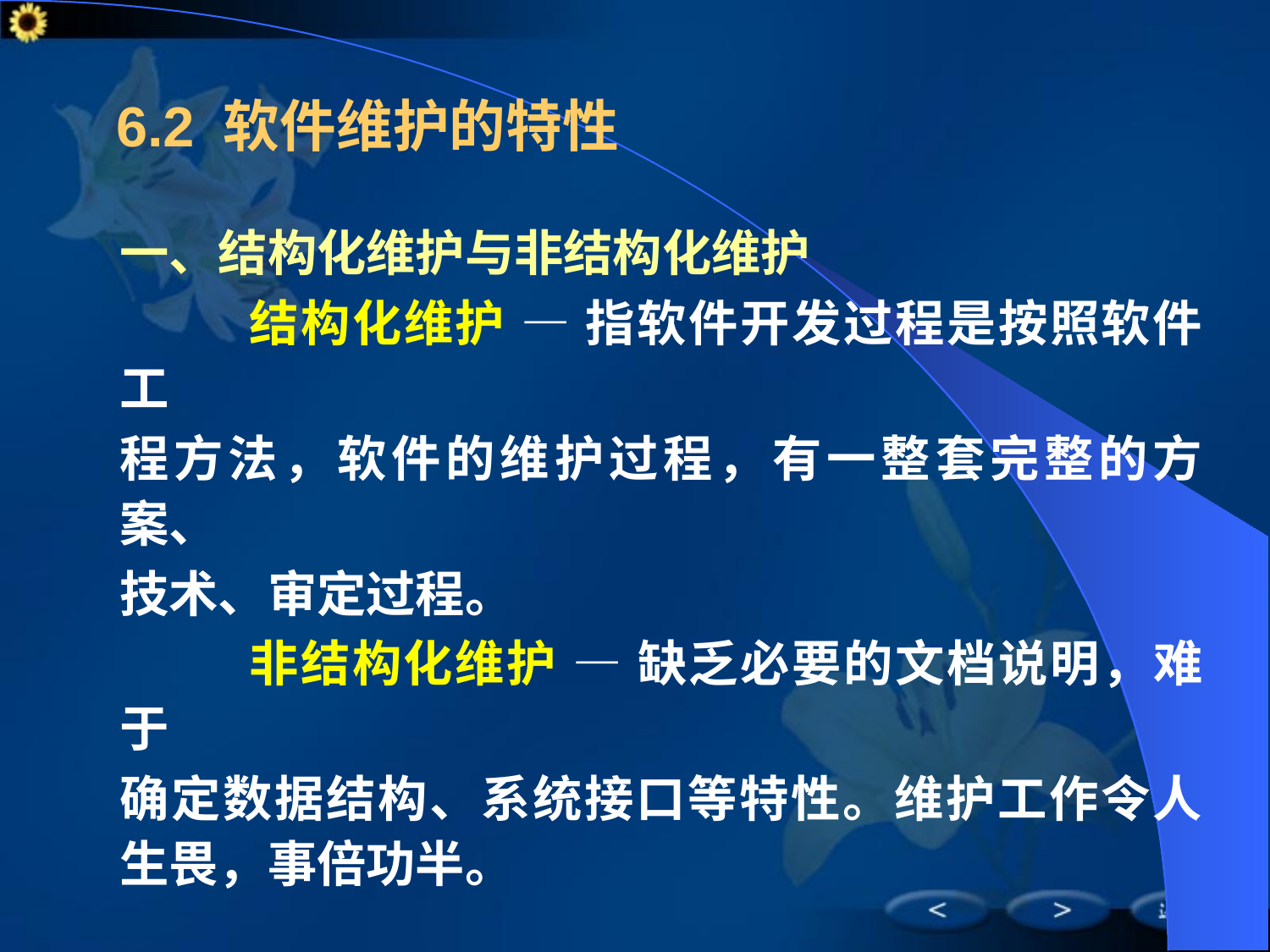

# 6.2 软件维护的特性
一、结构化维护与非结构化维护
	结构化维护 — 指软件开发过程是按照软件工
程方法，软件的维护过程，有一整套完整的方案、
技术、审定过程。
	非结构化维护 — 缺乏必要的文档说明，难于
确定数据结构、系统接口等特性。维护工作令人生畏，事倍功半。